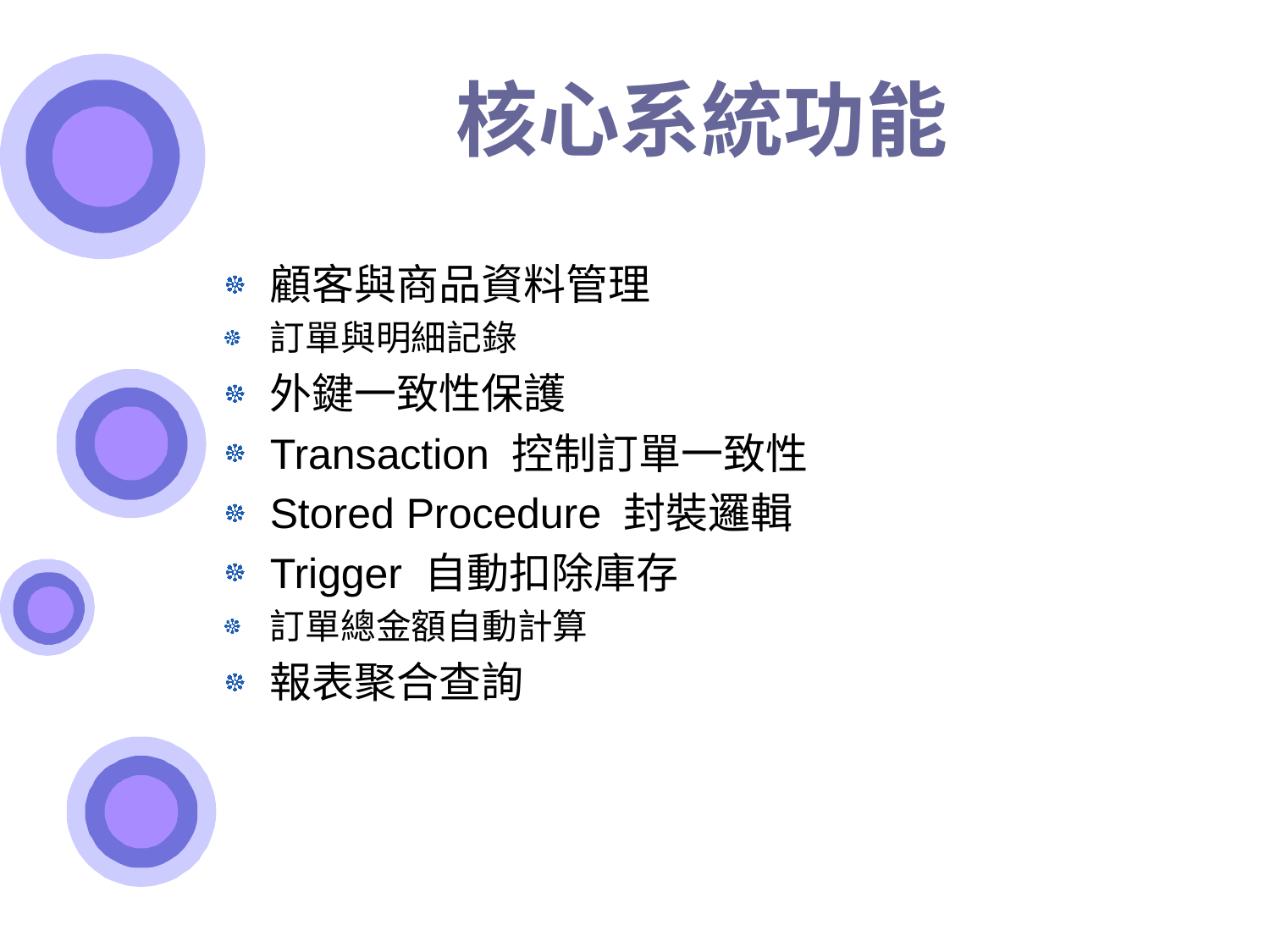

# 核心系統功能
顧客與商品資料管理
訂單與明細記錄
外鍵一致性保護
Transaction 控制訂單一致性
Stored Procedure 封裝邏輯
Trigger 自動扣除庫存
訂單總金額自動計算
報表聚合查詢